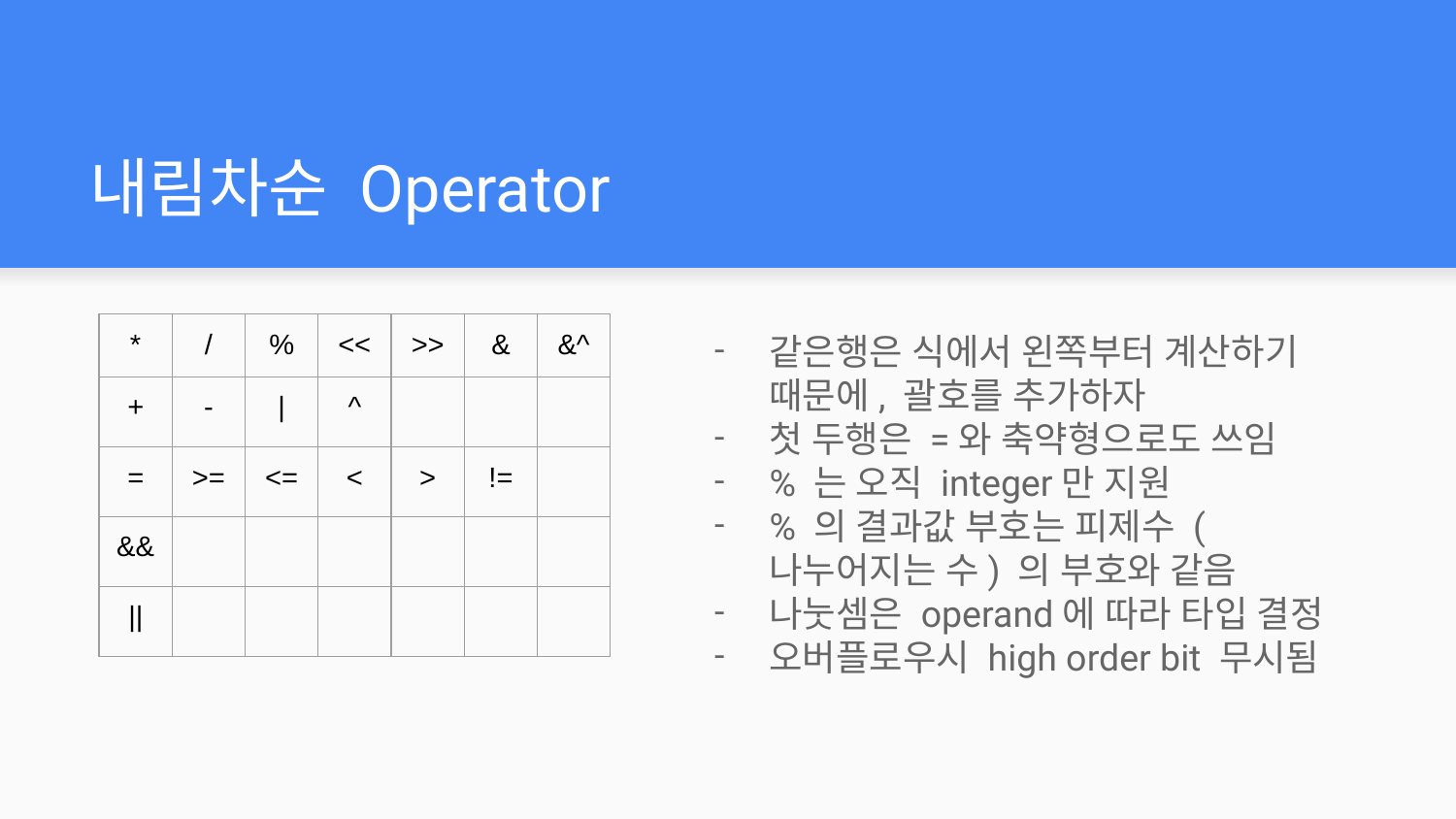

# 내림차순 Operator
| \* | / | % | << | >> | & | &^ |
| --- | --- | --- | --- | --- | --- | --- |
| + | - | | | ^ |  |  |  |
| = | >= | <= | < | > | != |  |
| && |  |  |  |  |  |  |
| || |  |  |  |  |  |  |
같은행은 식에서 왼쪽부터 계산하기 때문에, 괄호를 추가하자
첫 두행은 =와 축약형으로도 쓰임
% 는 오직 integer만 지원
% 의 결과값 부호는 피제수 (나누어지는 수) 의 부호와 같음
나눗셈은 operand에 따라 타입 결정
오버플로우시 high order bit 무시됨